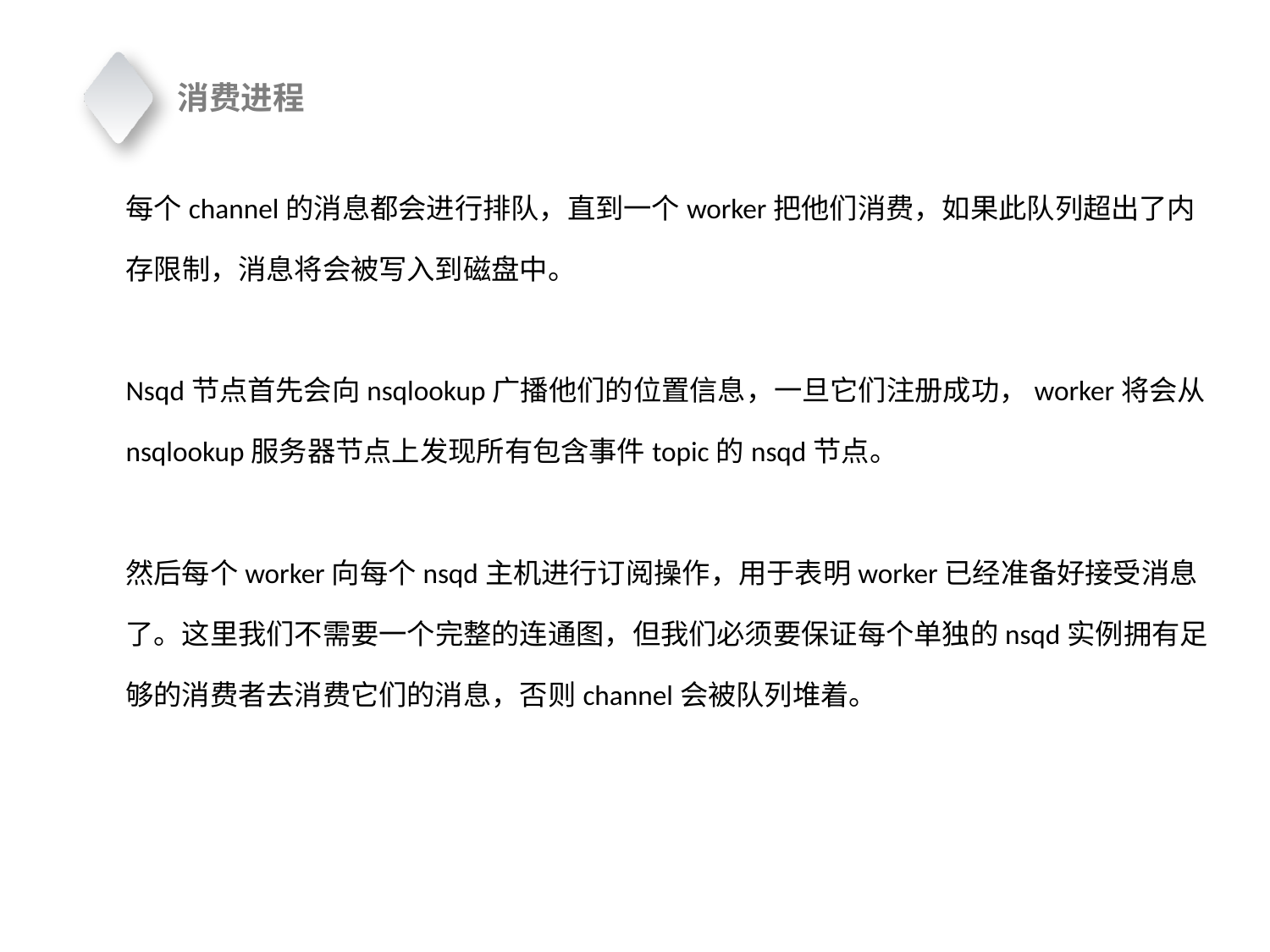

消费进程
每个channel的消息都会进行排队，直到一个worker把他们消费，如果此队列超出了内存限制，消息将会被写入到磁盘中。

Nsqd节点首先会向nsqlookup广播他们的位置信息，一旦它们注册成功，worker将会从nsqlookup服务器节点上发现所有包含事件topic的nsqd节点。

然后每个worker向每个nsqd主机进行订阅操作，用于表明worker已经准备好接受消息了。这里我们不需要一个完整的连通图，但我们必须要保证每个单独的nsqd实例拥有足够的消费者去消费它们的消息，否则channel会被队列堆着。